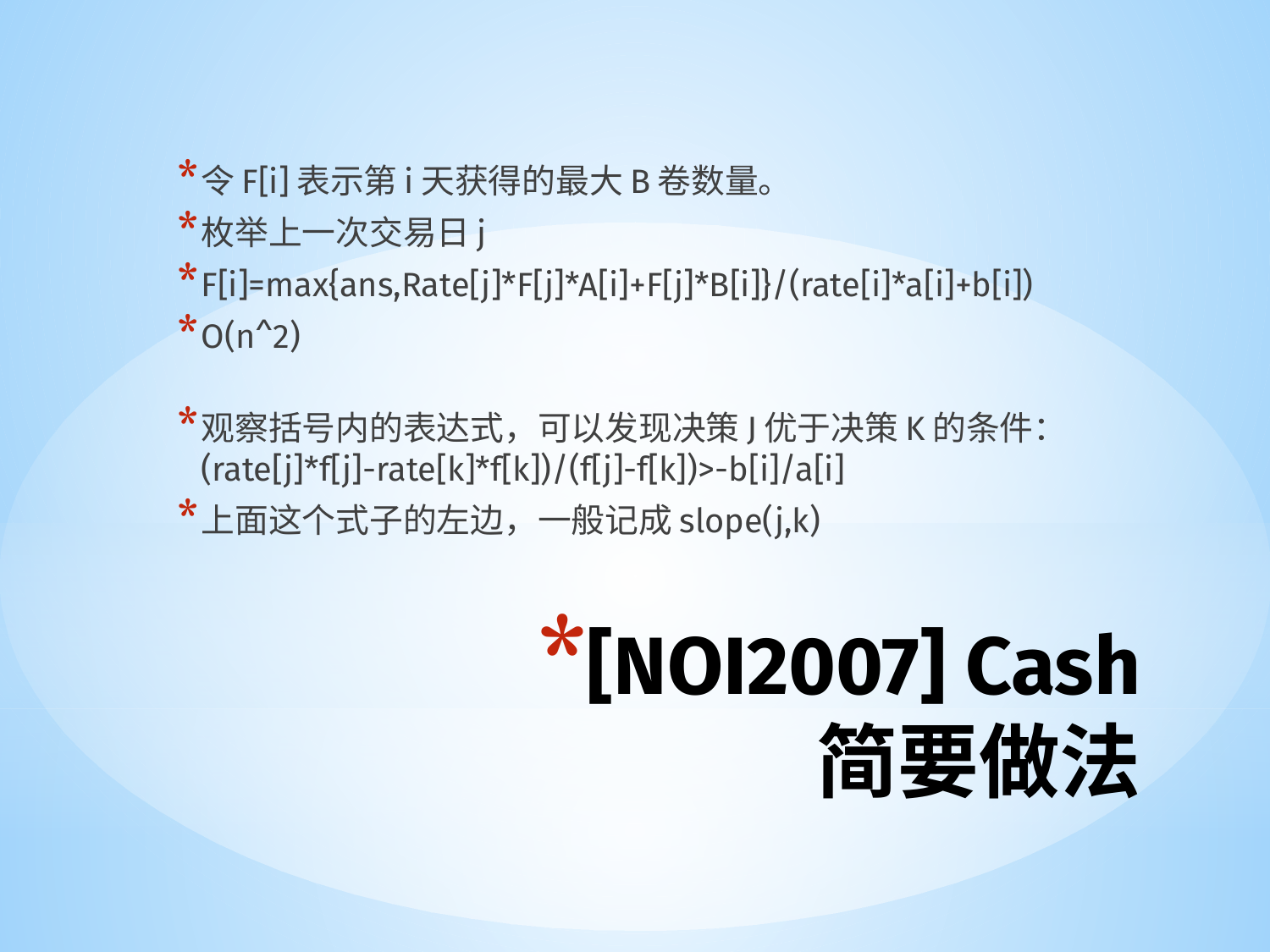

令F[i]表示第i天获得的最大B卷数量。
枚举上一次交易日j
F[i]=max{ans,Rate[j]*F[j]*A[i]+F[j]*B[i]}/(rate[i]*a[i]+b[i])
O(n^2)
观察括号内的表达式，可以发现决策J优于决策K的条件：(rate[j]*f[j]-rate[k]*f[k])/(f[j]-f[k])>-b[i]/a[i]
上面这个式子的左边，一般记成slope(j,k)

# [NOI2007] Cash 简要做法